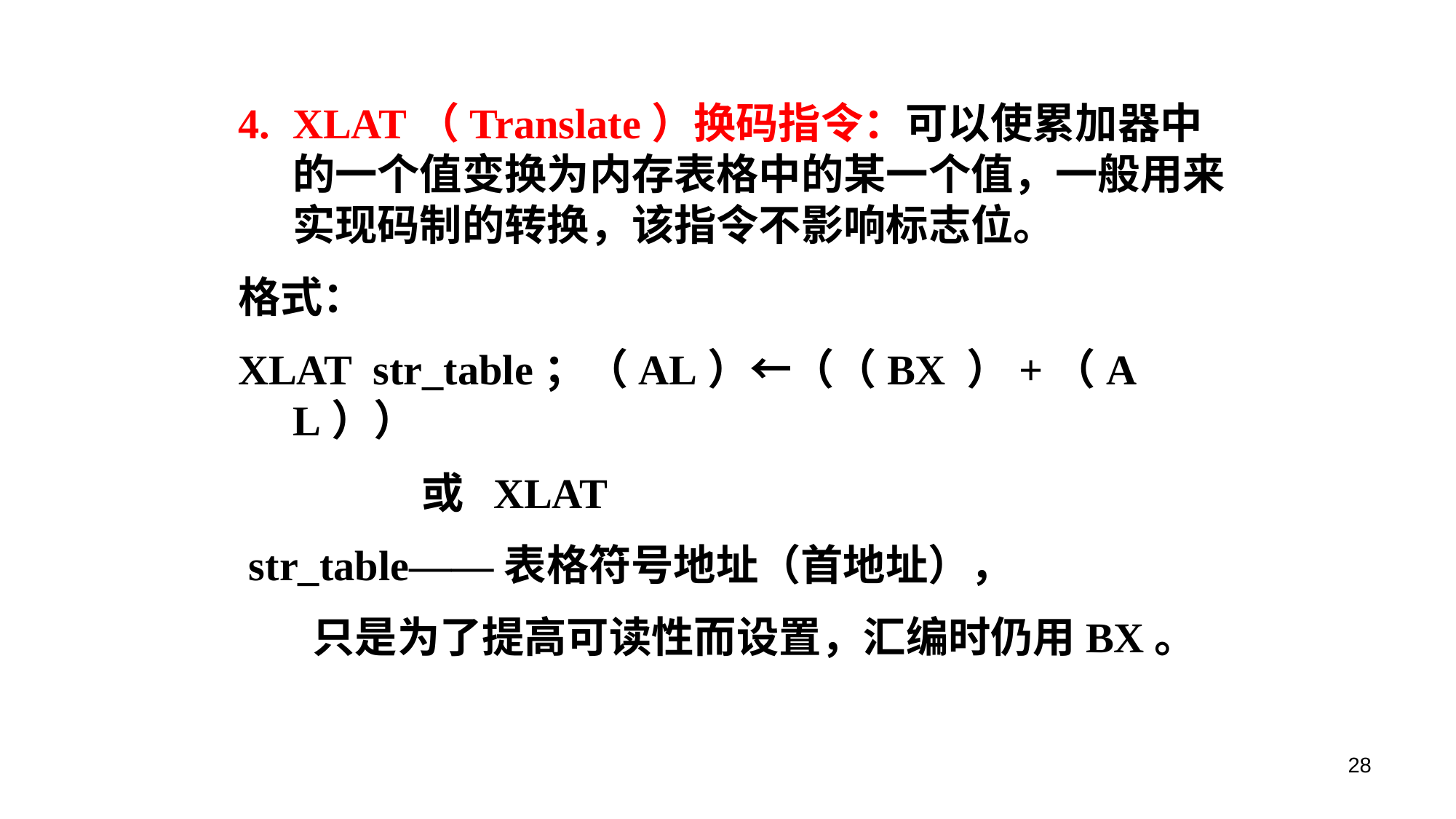

XLAT（Translate）换码指令：可以使累加器中的一个值变换为内存表格中的某一个值，一般用来实现码制的转换，该指令不影响标志位。
格式：
XLAT  str_table；（AL）←（（BX ）+（AL））
        	 或  XLAT
 str_table——表格符号地址（首地址），
	 只是为了提高可读性而设置，汇编时仍用BX。

28